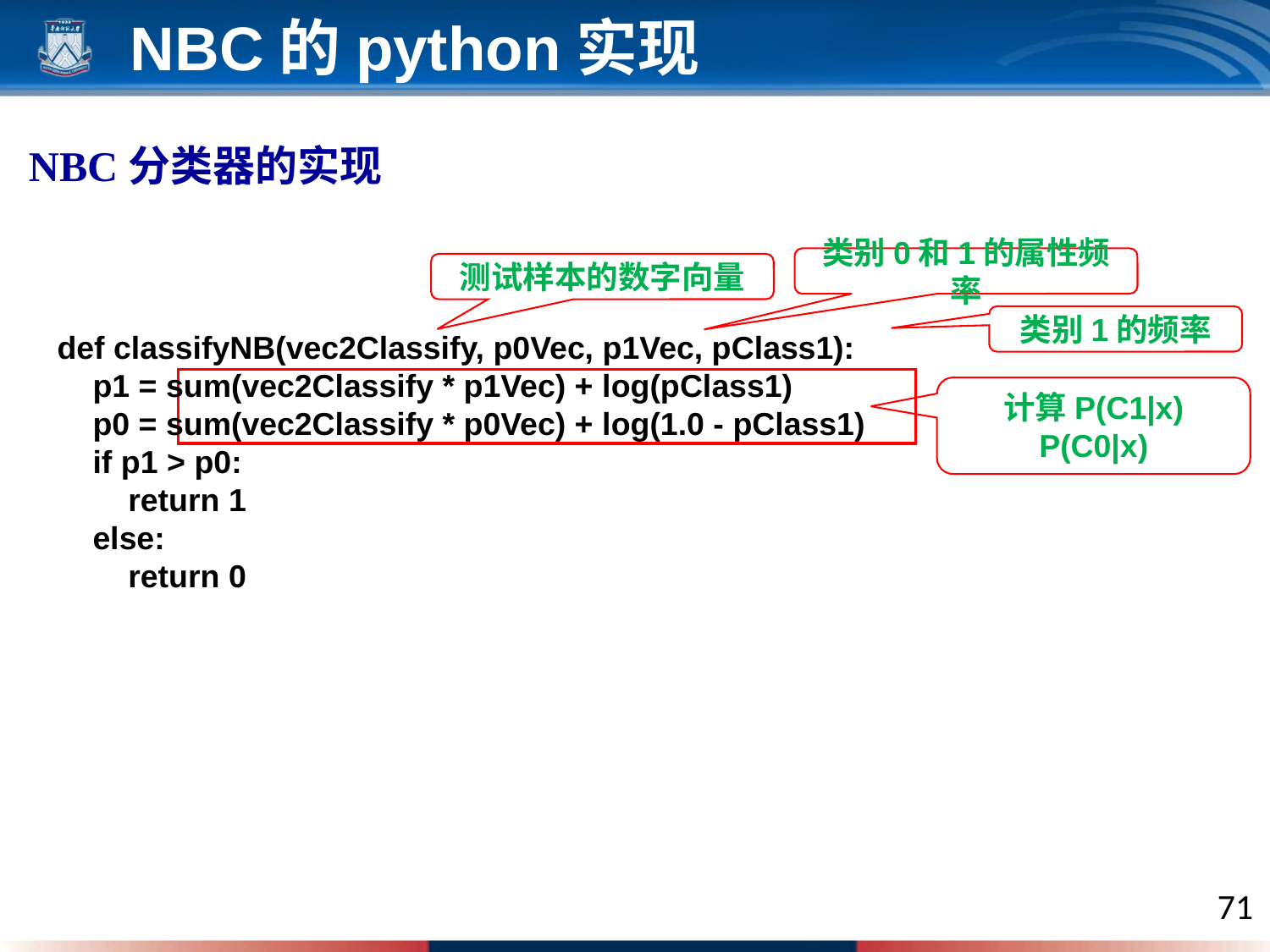

NBC的python实现

NBC分类器的实现
类别0和1的属性频率
测试样本的数字向量
类别1的频率
def classifyNB(vec2Classify, p0Vec, p1Vec, pClass1):
    p1 = sum(vec2Classify * p1Vec) + log(pClass1)
    p0 = sum(vec2Classify * p0Vec) + log(1.0 - pClass1)
    if p1 > p0:
        return 1
    else:
        return 0

计算P(C1|x)
P(C0|x)